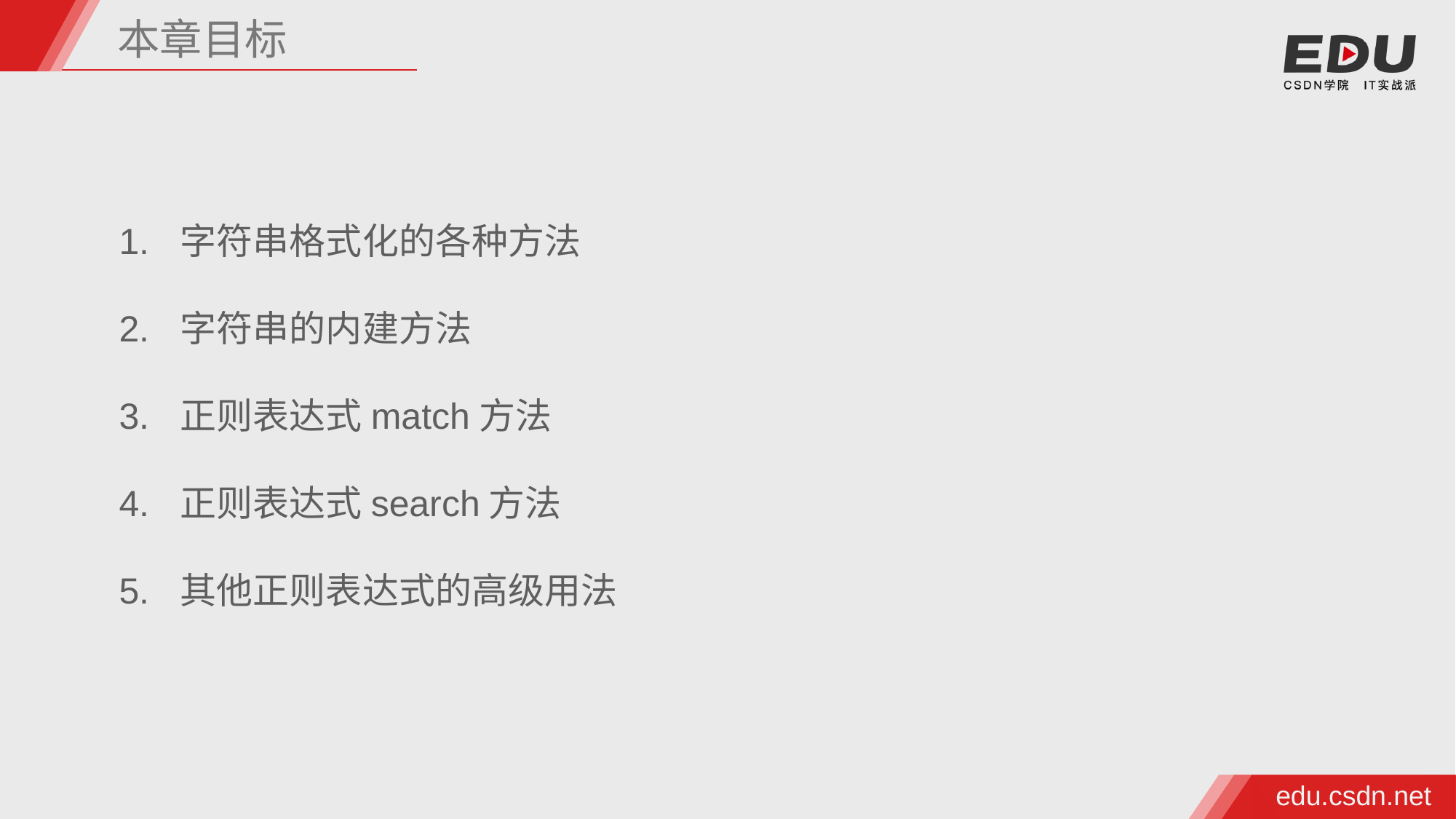

本章目标
字符串格式化的各种方法
字符串的内建方法
正则表达式match方法
正则表达式search方法
其他正则表达式的高级用法
edu.csdn.net